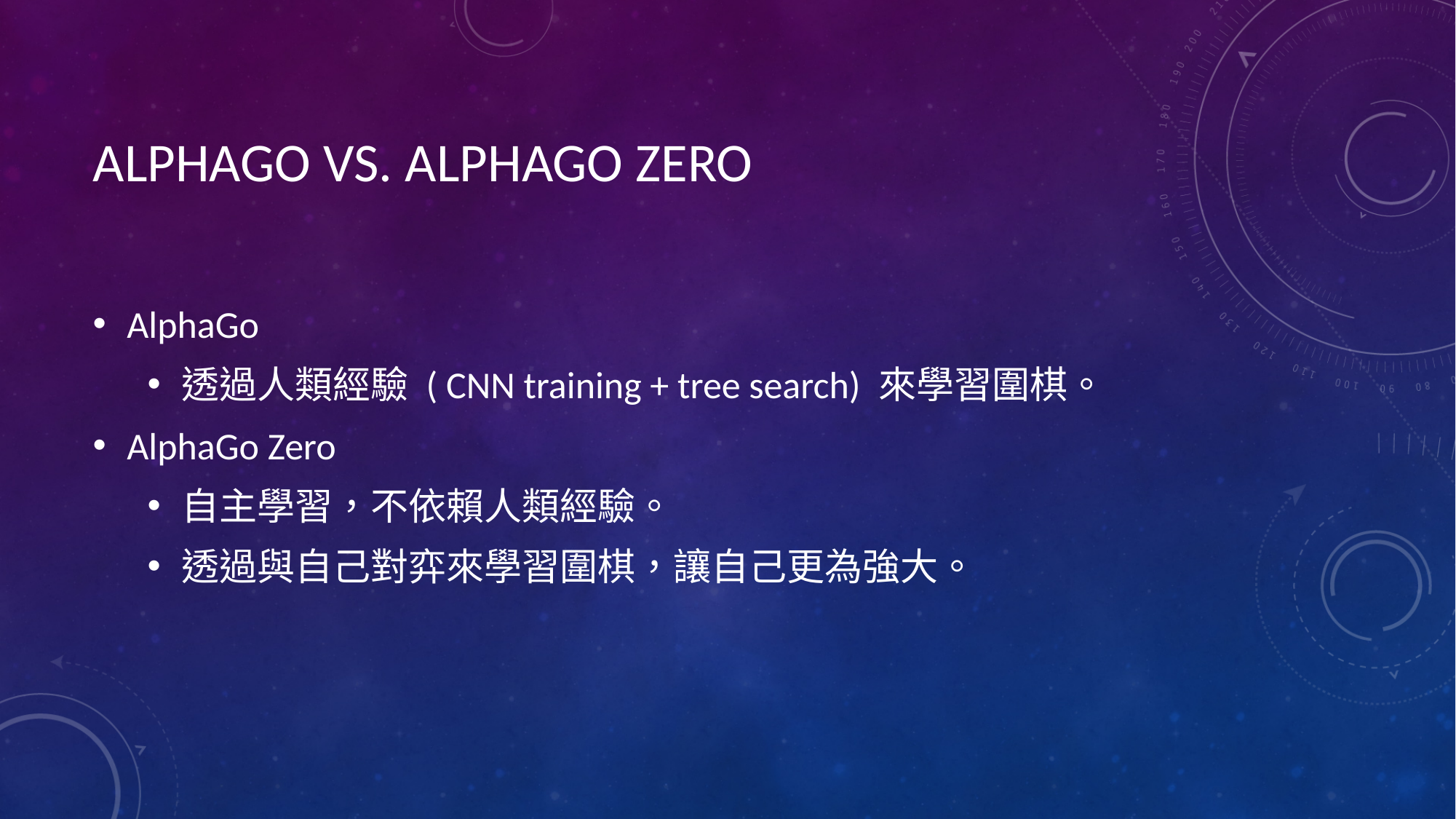

# AlphaGo vs. AlphaGo Zero
AlphaGo
透過人類經驗 ( CNN training + tree search) 來學習圍棋。
AlphaGo Zero
自主學習，不依賴人類經驗。
透過與自己對弈來學習圍棋，讓自己更為強大。